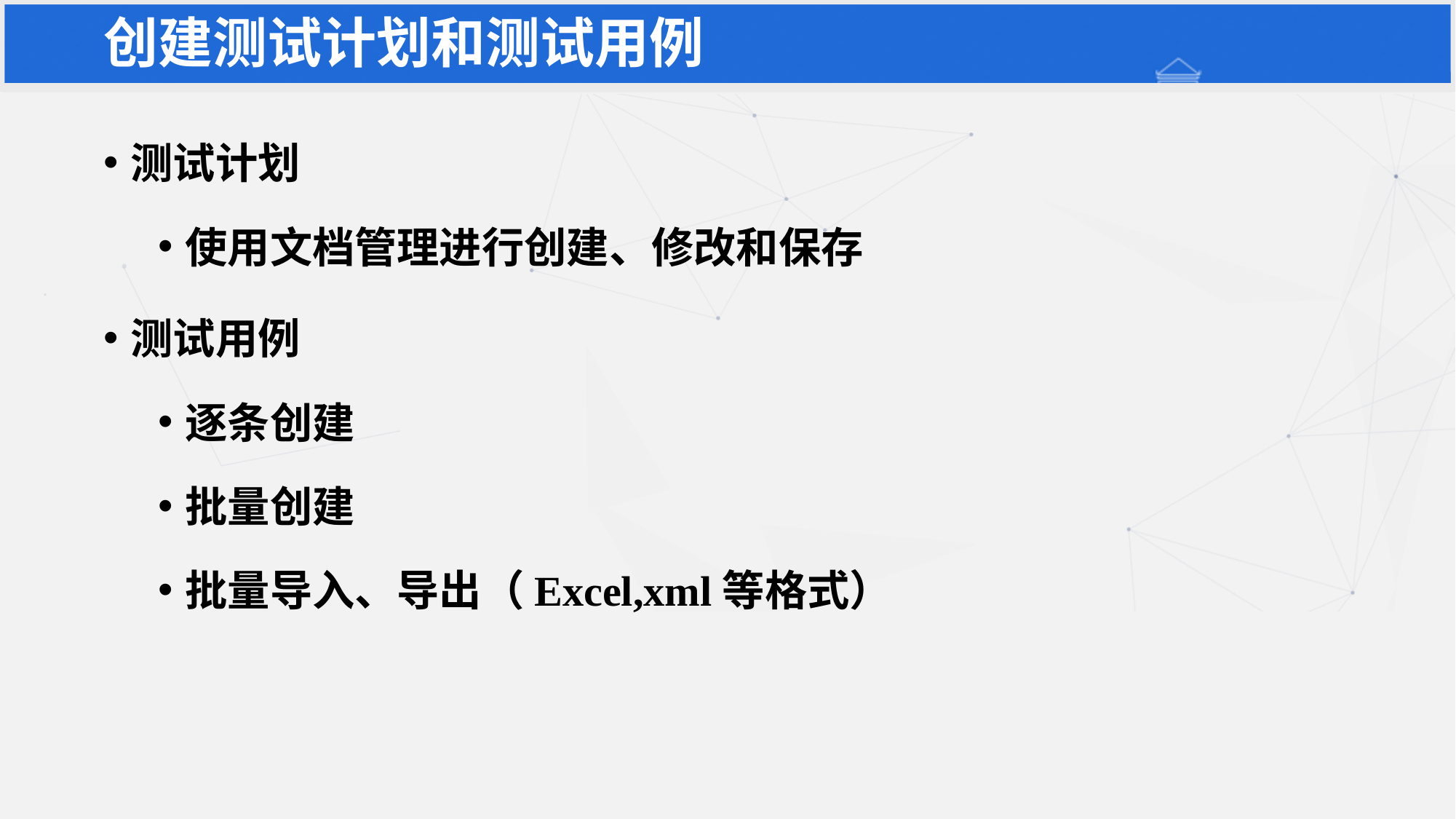

创建测试计划和测试用例
测试计划
使用文档管理进行创建、修改和保存
测试用例
逐条创建
批量创建
批量导入、导出（Excel,xml等格式）